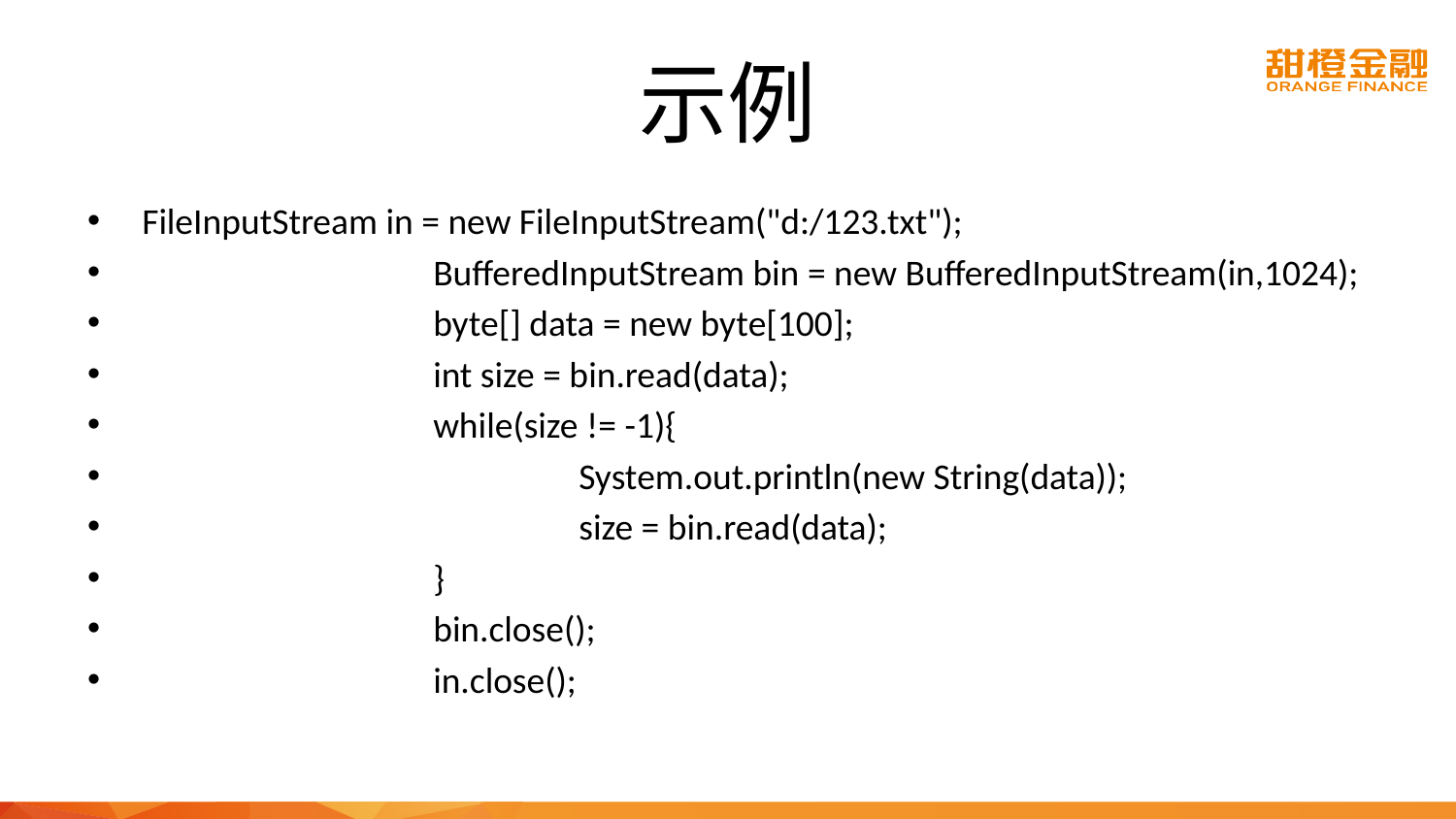

# 示例
FileInputStream in = new FileInputStream("d:/123.txt");
		BufferedInputStream bin = new BufferedInputStream(in,1024);
		byte[] data = new byte[100];
		int size = bin.read(data);
		while(size != -1){
			System.out.println(new String(data));
			size = bin.read(data);
		}
		bin.close();
		in.close();